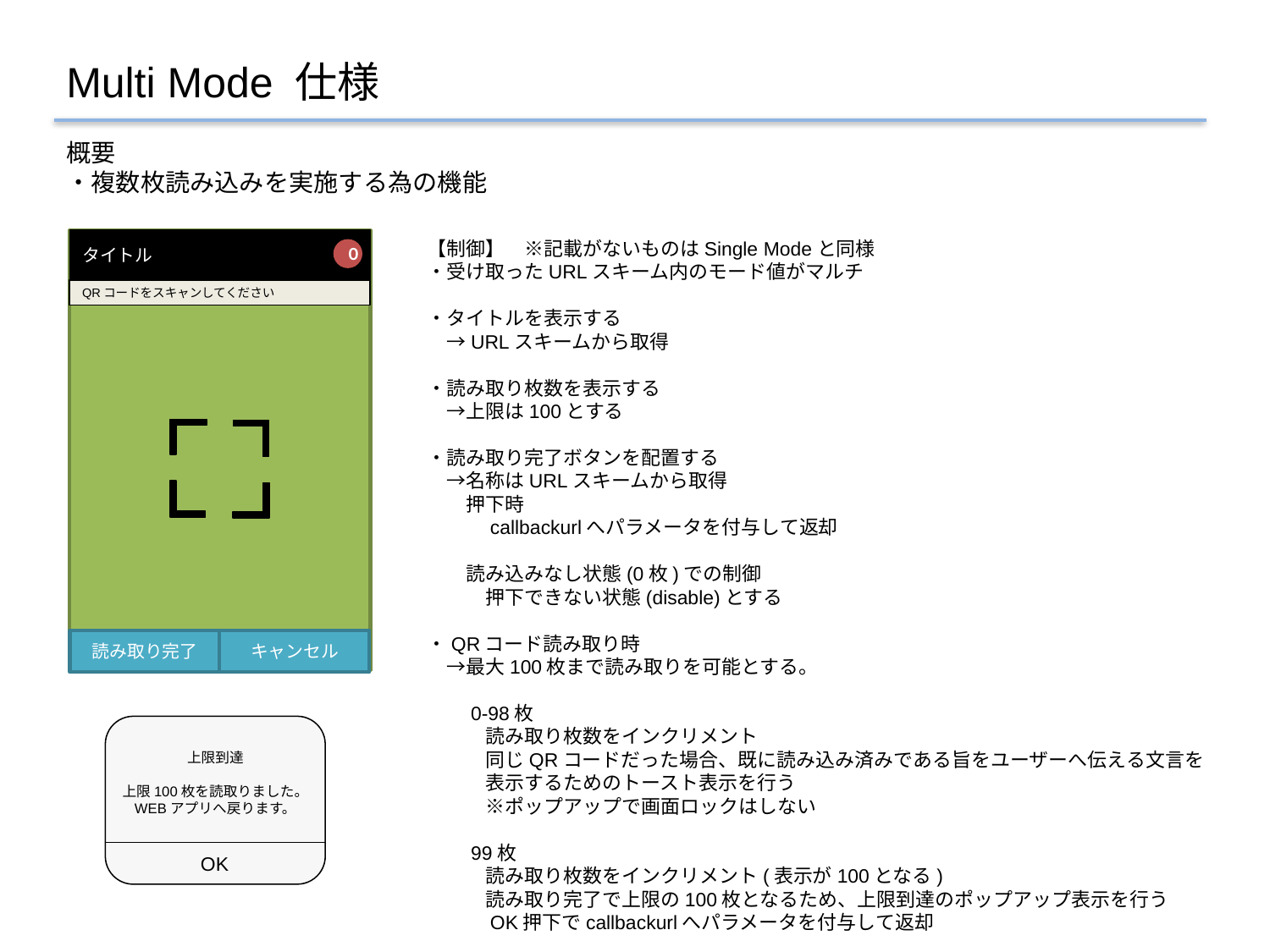

Multi Mode 仕様
概要
・複数枚読み込みを実施する為の機能
【制御】　※記載がないものはSingle Modeと同様
・受け取ったURLスキーム内のモード値がマルチ

・タイトルを表示する
　→URLスキームから取得

・読み取り枚数を表示する
　→上限は100とする

・読み取り完了ボタンを配置する
　→名称はURLスキームから取得
　　押下時
　　　callbackurlへパラメータを付与して返却

　　読み込みなし状態(0枚)での制御
　　　押下できない状態(disable)とする

・QRコード読み取り時
　→最大100枚まで読み取りを可能とする。

　　0-98枚
　　　読み取り枚数をインクリメント
　　　同じQRコードだった場合、既に読み込み済みである旨をユーザーへ伝える文言を
　　　表示するためのトースト表示を行う
　　　※ポップアップで画面ロックはしない

　　99枚
　　　読み取り枚数をインクリメント(表示が100となる)
　　　読み取り完了で上限の100枚となるため、上限到達のポップアップ表示を行う
　　　OK押下でcallbackurlへパラメータを付与して返却
タイトル
０
QRコードをスキャンしてください

読み取り完了
キャンセル

上限到達

上限100枚を読取りました。
WEBアプリへ戻ります。
OK